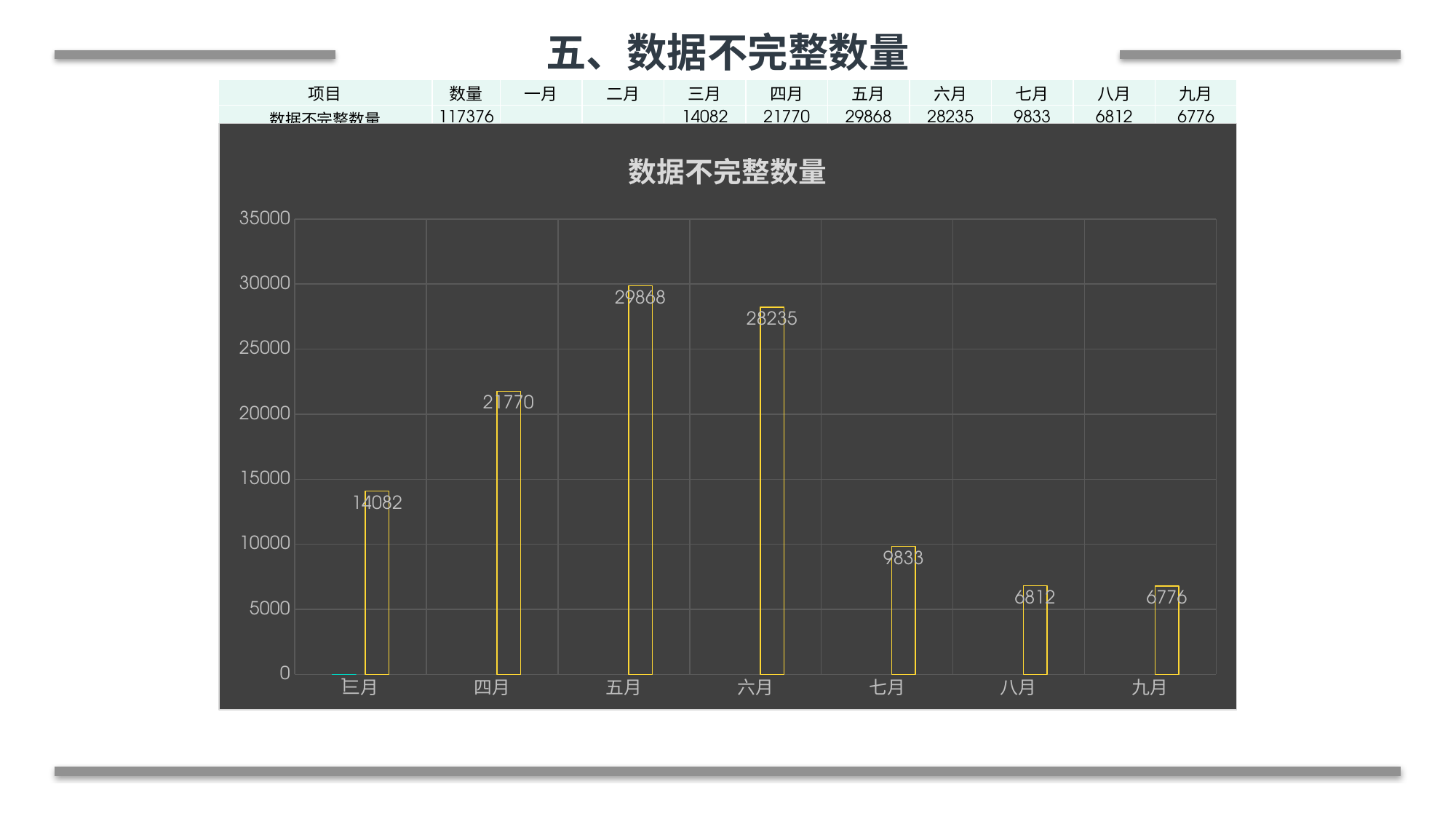

五、数据不完整数量
| 项目 | 数量 | 一月 | 二月 | 三月 | 四月 | 五月 | 六月 | 七月 | 八月 | 九月 |
| --- | --- | --- | --- | --- | --- | --- | --- | --- | --- | --- |
| 数据不完整数量 | 117376 |  |  | 14082 | 21770 | 29868 | 28235 | 9833 | 6812 | 6776 |

[unsupported chart]